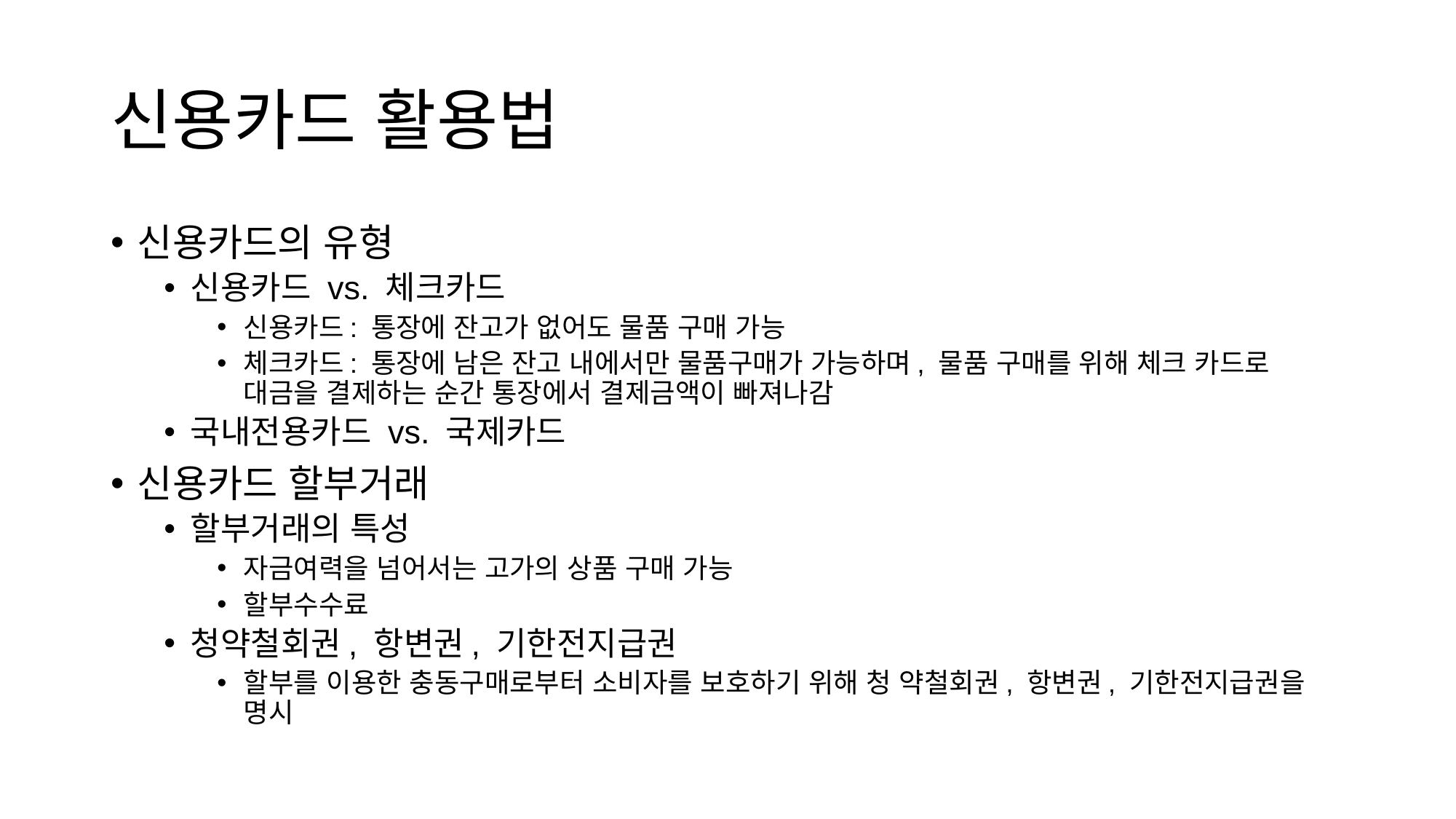

# 신용카드 활용법
신용카드의 유형
신용카드 vs. 체크카드
신용카드: 통장에 잔고가 없어도 물품 구매 가능
체크카드: 통장에 남은 잔고 내에서만 물품구매가 가능하며, 물품 구매를 위해 체크 카드로 대금을 결제하는 순간 통장에서 결제금액이 빠져나감
국내전용카드 vs. 국제카드
신용카드 할부거래
할부거래의 특성
자금여력을 넘어서는 고가의 상품 구매 가능
할부수수료
청약철회권, 항변권, 기한전지급권
할부를 이용한 충동구매로부터 소비자를 보호하기 위해 청 약철회권, 항변권, 기한전지급권을 명시